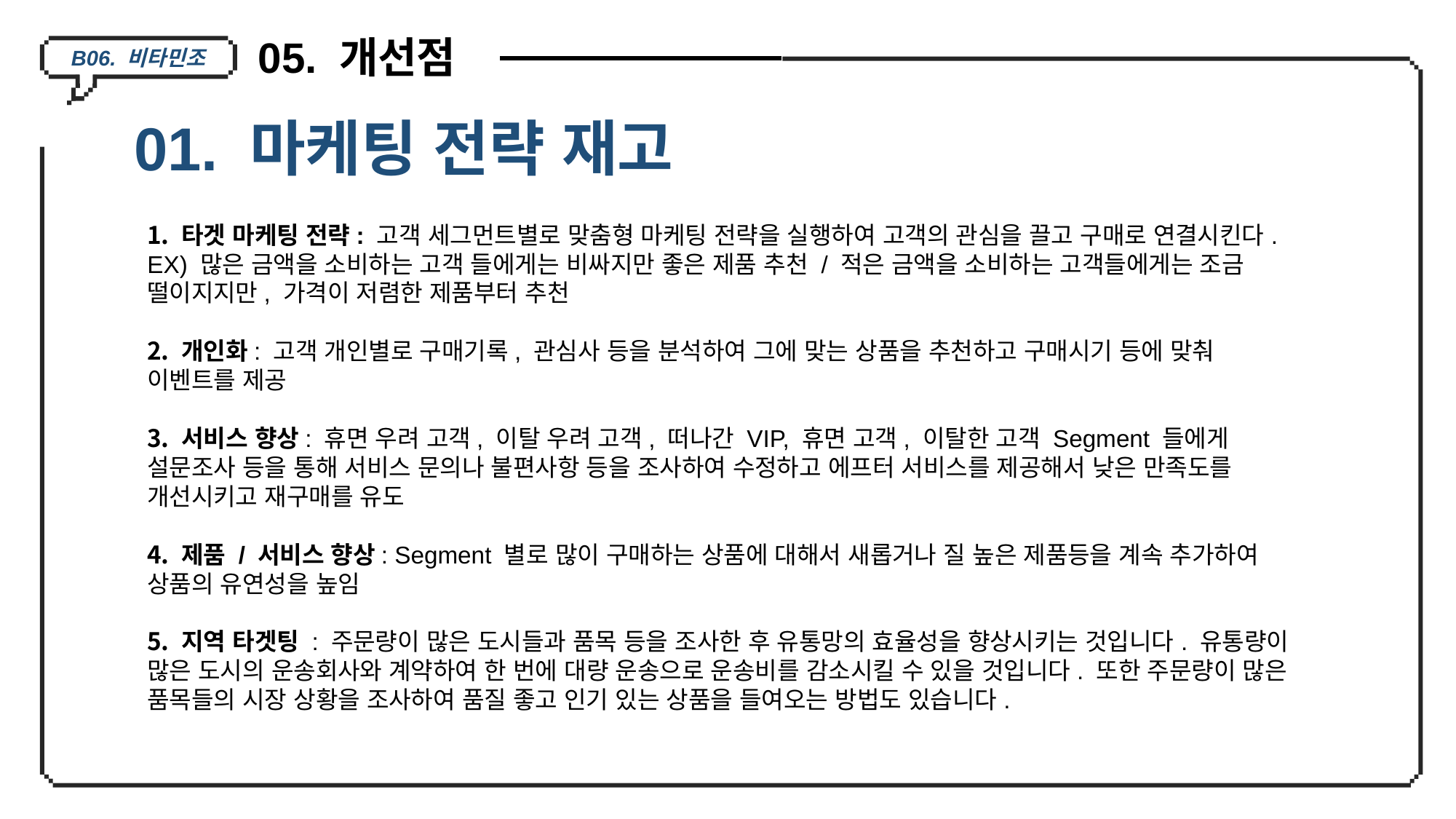

05. 개선점

B06. 비타민조

01. 마케팅 전략 재고
 타겟 마케팅 전략: 고객 세그먼트별로 맞춤형 마케팅 전략을 실행하여 고객의 관심을 끌고 구매로 연결시킨다.
EX) 많은 금액을 소비하는 고객 들에게는 비싸지만 좋은 제품 추천 / 적은 금액을 소비하는 고객들에게는 조금 떨이지지만, 가격이 저렴한 제품부터 추천

 개인화: 고객 개인별로 구매기록, 관심사 등을 분석하여 그에 맞는 상품을 추천하고 구매시기 등에 맞춰 이벤트를 제공

 서비스 향상: 휴면 우려 고객, 이탈 우려 고객, 떠나간 VIP, 휴면 고객, 이탈한 고객 Segment 들에게 설문조사 등을 통해 서비스 문의나 불편사항 등을 조사하여 수정하고 에프터 서비스를 제공해서 낮은 만족도를 개선시키고 재구매를 유도

 제품 / 서비스 향상: Segment 별로 많이 구매하는 상품에 대해서 새롭거나 질 높은 제품등을 계속 추가하여 상품의 유연성을 높임

 지역 타겟팅 : 주문량이 많은 도시들과 품목 등을 조사한 후 유통망의 효율성을 향상시키는 것입니다. 유통량이 많은 도시의 운송회사와 계약하여 한 번에 대량 운송으로 운송비를 감소시킬 수 있을 것입니다. 또한 주문량이 많은 품목들의 시장 상황을 조사하여 품질 좋고 인기 있는 상품을 들여오는 방법도 있습니다.